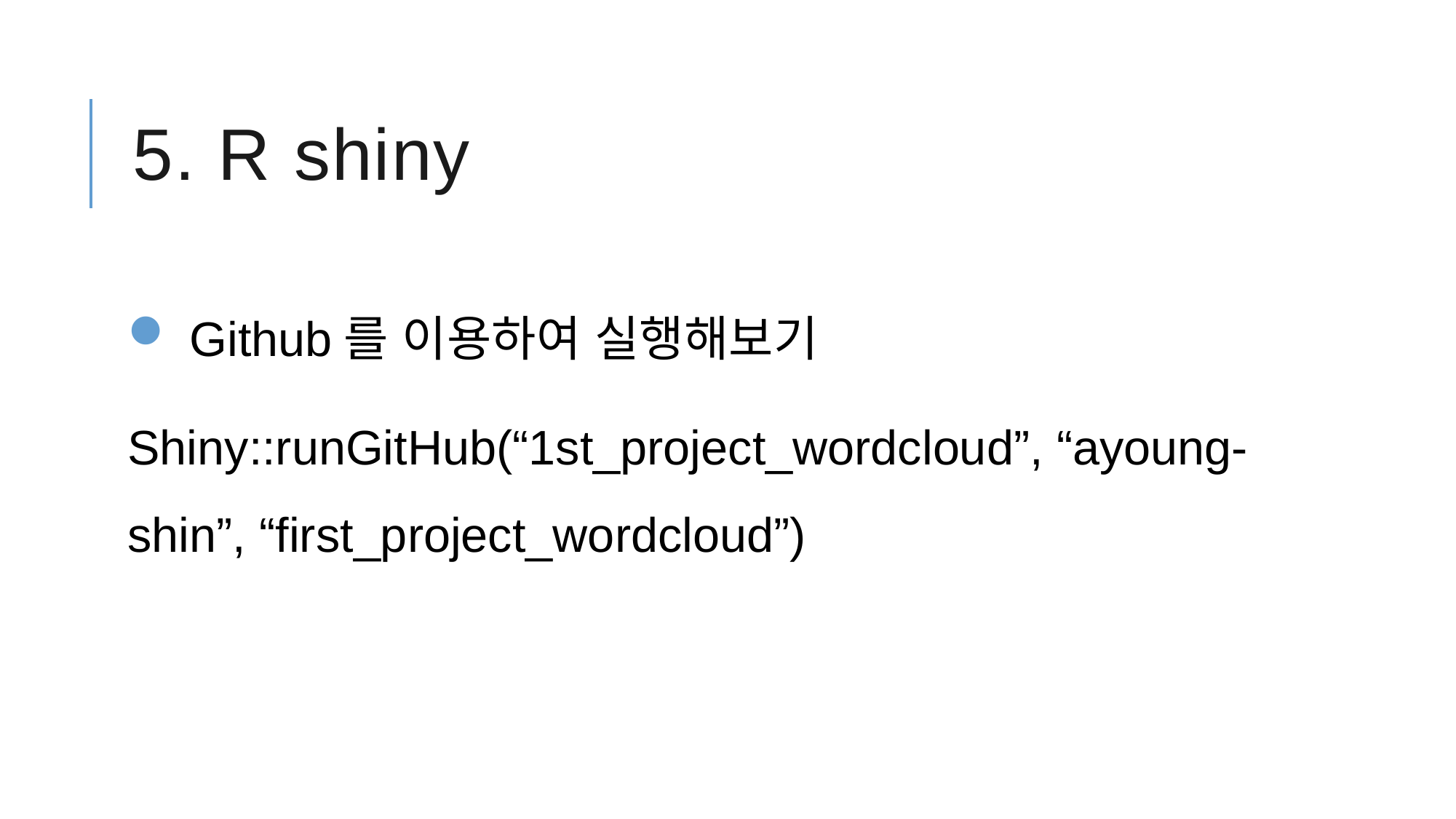

# 5. R shiny
 Github를 이용하여 실행해보기
Shiny::runGitHub(“1st_project_wordcloud”, “ayoung-shin”, “first_project_wordcloud”)